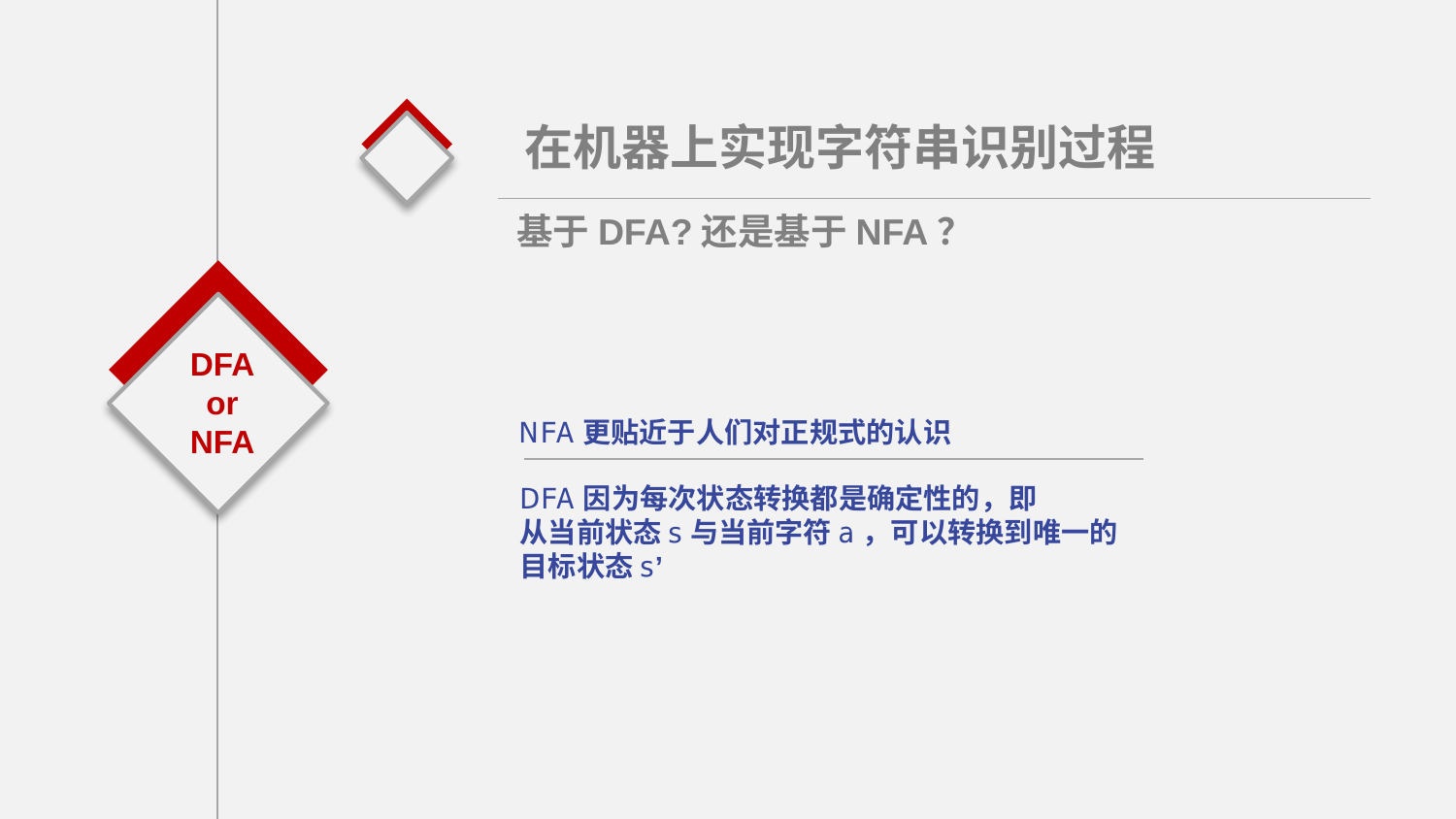

在机器上实现字符串识别过程
基于DFA?还是基于NFA？

DFA
or
NFA
NFA更贴近于人们对正规式的认识
DFA因为每次状态转换都是确定性的，即
从当前状态s与当前字符a，可以转换到唯一的目标状态s’